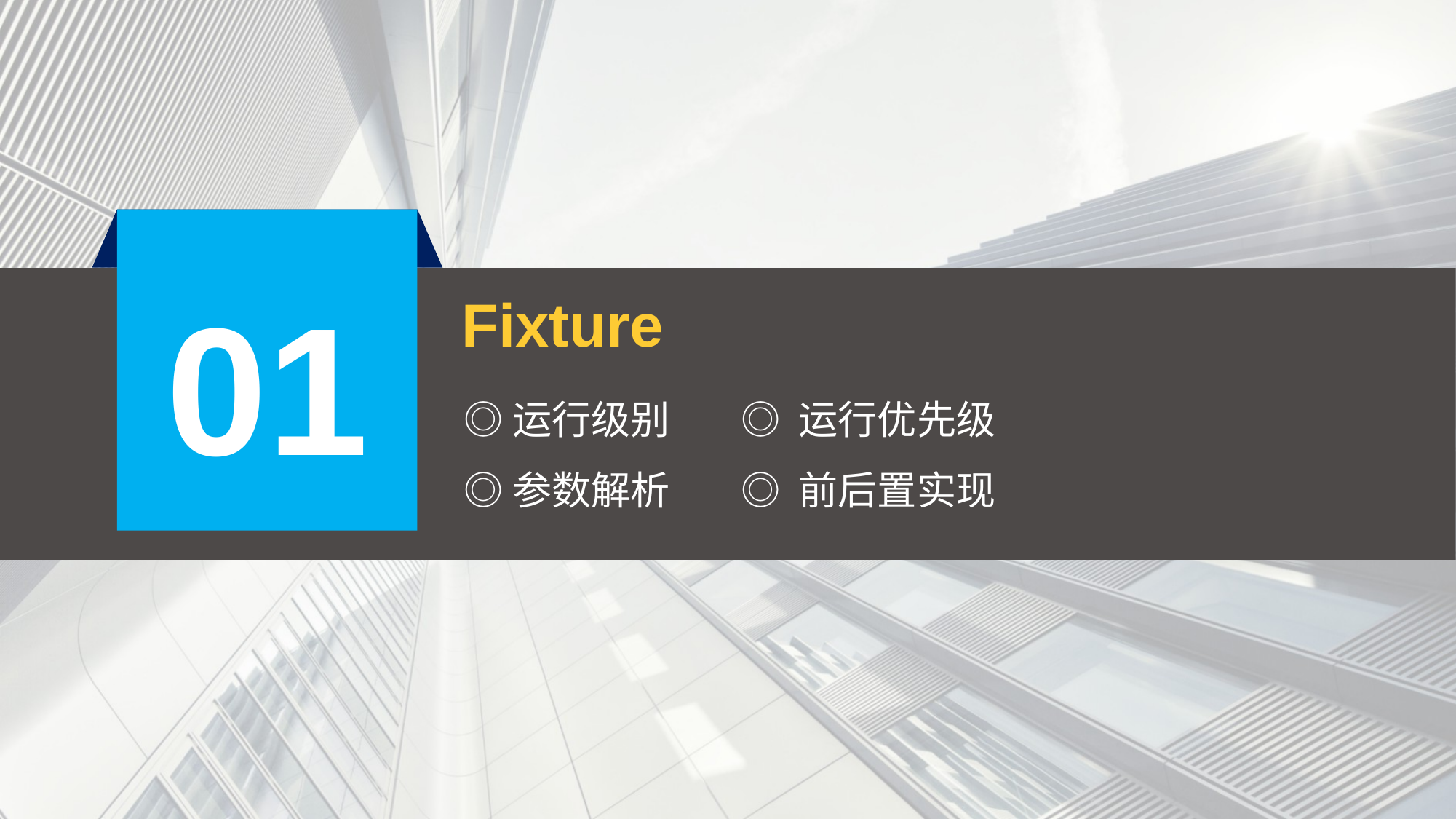

01
Fixture
◎运行级别        ◎  运行优先级
◎参数解析        ◎  前后置实现